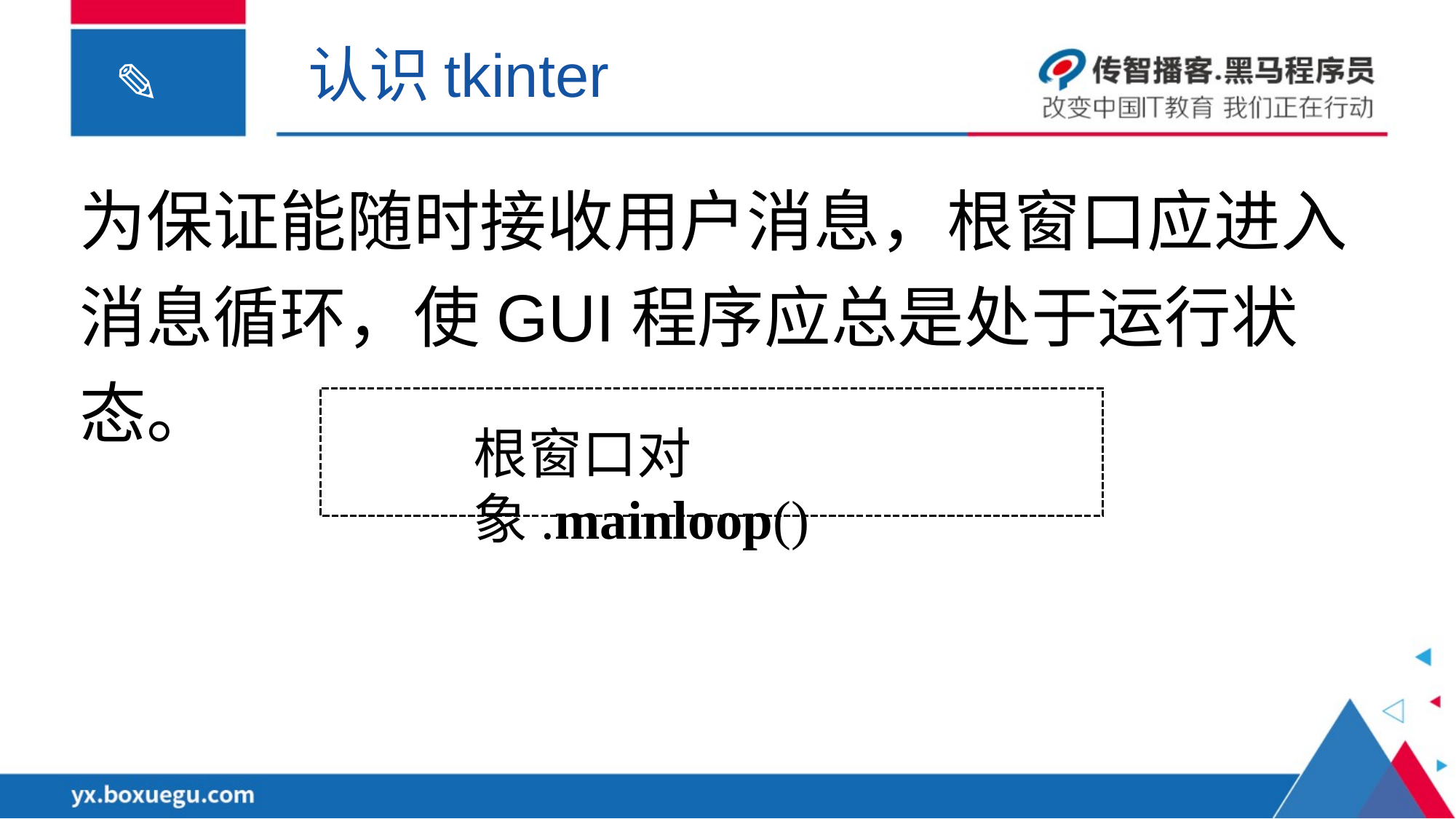

认识tkinter
为保证能随时接收用户消息，根窗口应进入消息循环，使GUI程序应总是处于运行状态。

根窗口对象.mainloop()